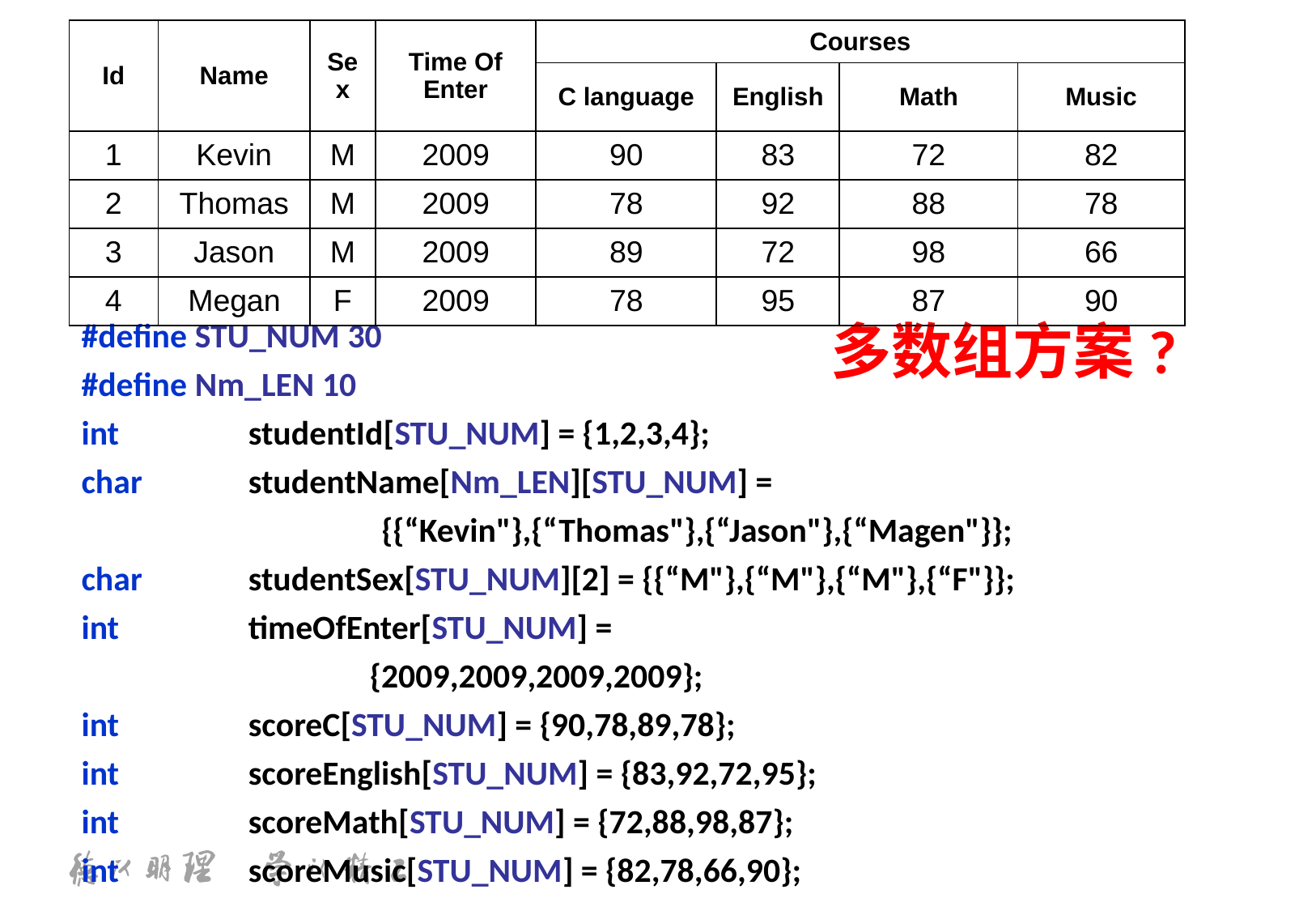

| Id | Name | Sex | Time Of Enter | Courses |  |  |  |
| --- | --- | --- | --- | --- | --- | --- | --- |
|  |  |  |  | C language | English | Math | Music |
| 1 | Kevin | M | 2009 | 90 | 83 | 72 | 82 |
| 2 | Thomas | M | 2009 | 78 | 92 | 88 | 78 |
| 3 | Jason | M | 2009 | 89 | 72 | 98 | 66 |
| 4 | Megan | F | 2009 | 78 | 95 | 87 | 90 |
# 多数组方案?
#define STU_NUM 30
#define Nm_LEN 10
int  	studentId[STU_NUM] = {1,2,3,4};
char	studentName[Nm_LEN][STU_NUM] =
                                       {{“Kevin"},{“Thomas"},{“Jason"},{“Magen"}};
char	studentSex[STU_NUM][2] = {{“M"},{“M"},{“M"},{“F"}};
int 	timeOfEnter[STU_NUM] = 							{2009,2009,2009,2009};
int 	scoreC[STU_NUM] = {90,78,89,78};
int 	scoreEnglish[STU_NUM] = {83,92,72,95};
int 	scoreMath[STU_NUM] = {72,88,98,87};
int 	scoreMusic[STU_NUM] = {82,78,66,90};
7